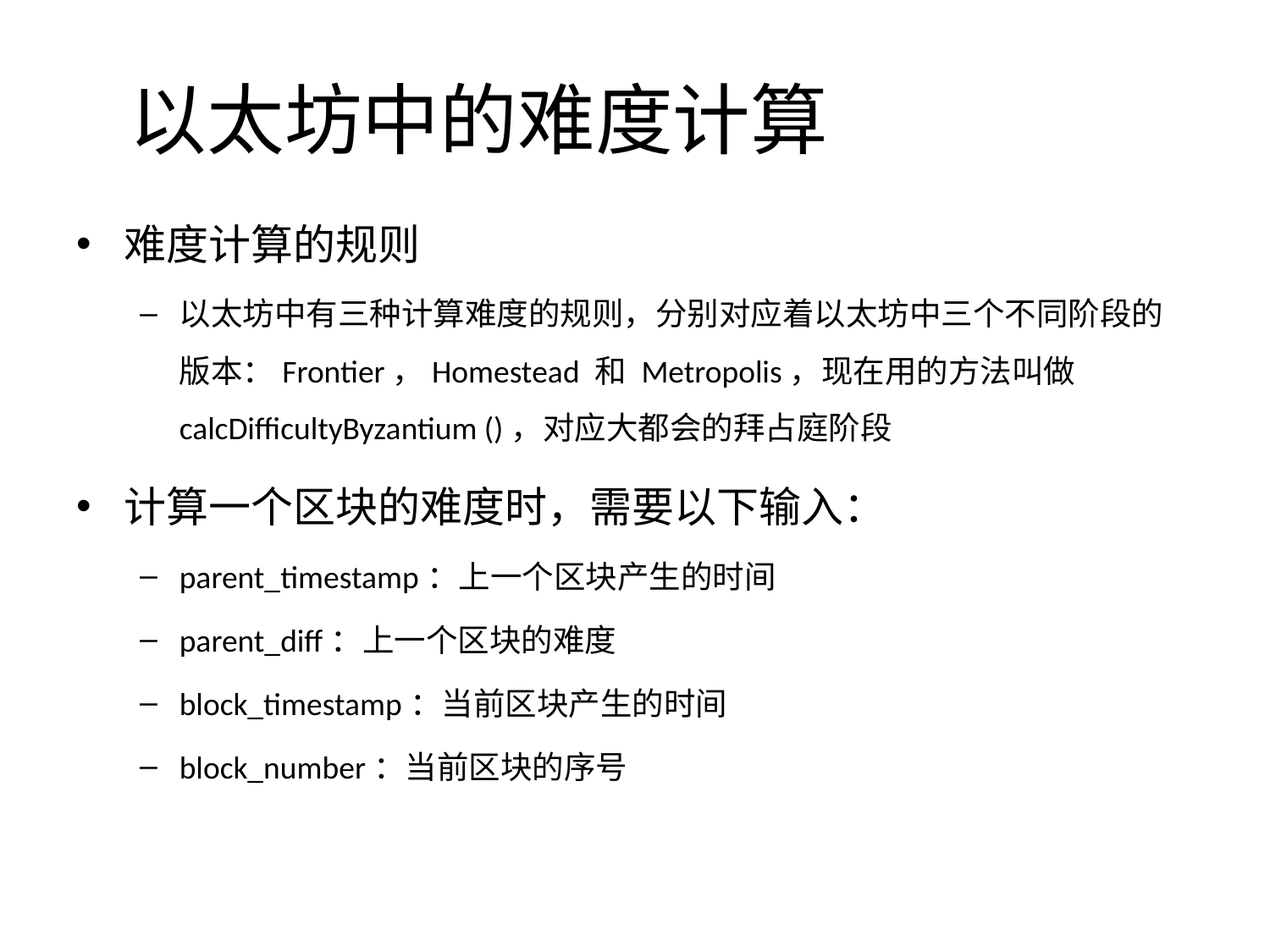

# 以太坊中的难度计算
难度计算的规则
以太坊中有三种计算难度的规则，分别对应着以太坊中三个不同阶段的版本：Frontier，Homestead 和 Metropolis，现在用的方法叫做 calcDifficultyByzantium ()，对应大都会的拜占庭阶段
计算一个区块的难度时，需要以下输入：
parent_timestamp：上一个区块产生的时间
parent_diff：上一个区块的难度
block_timestamp：当前区块产生的时间
block_number：当前区块的序号